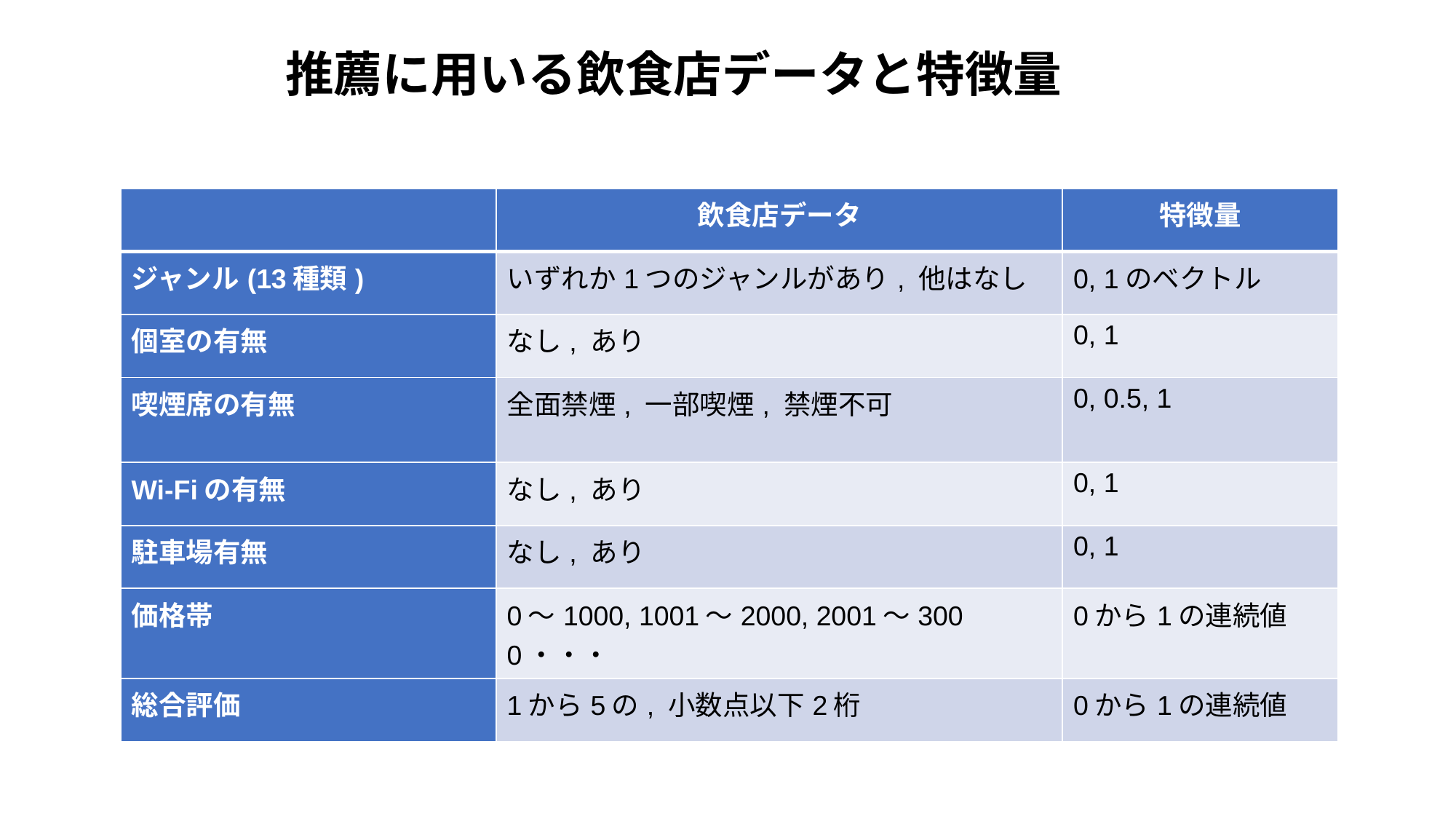

推薦に用いる飲食店データと特徴量

|  | 飲食店データ | 特徴量 |
| --- | --- | --- |
| ジャンル(13種類) | いずれか1つのジャンルがあり, 他はなし | 0, 1のベクトル |
| 個室の有無 | なし, あり | 0, 1 |
| 喫煙席の有無 | 全面禁煙, 一部喫煙, 禁煙不可 | 0, 0.5, 1 |
| Wi-Fiの有無 | なし, あり | 0, 1 |
| 駐車場有無 | なし, あり | 0, 1 |
| 価格帯 | 0〜1000, 1001〜2000, 2001〜3000・・・ | 0から1の連続値 |
| 総合評価 | 1から5の, 小数点以下2桁 | 0から1の連続値 |